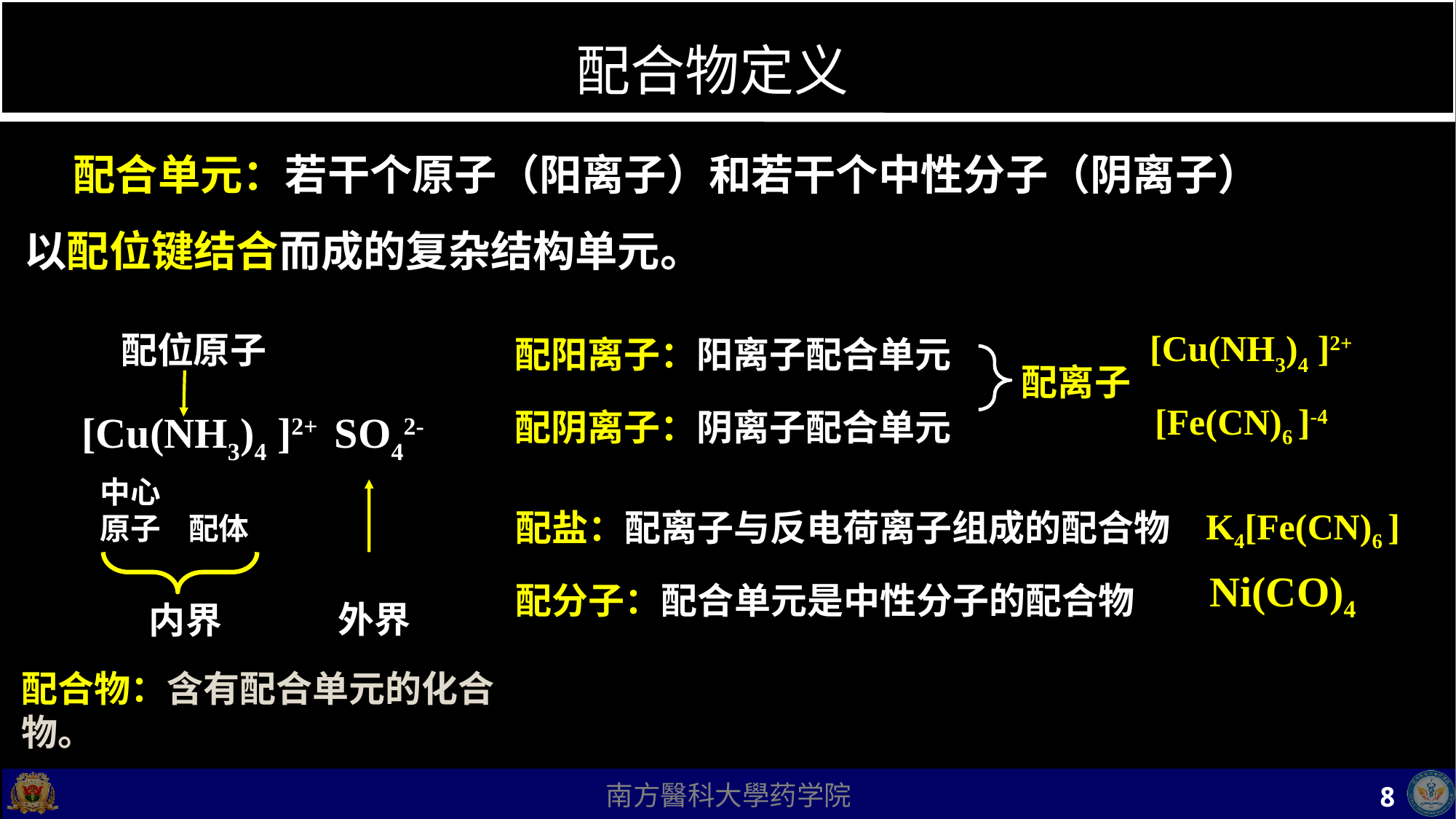

配合物定义
    配合单元：若干个原子（阳离子）和若干个中性分子（阴离子）以配位键结合而成的复杂结构单元。
配阳离子：阳离子配合单元
配阴离子：阴离子配合单元

配离子
[Cu(NH3)4 ]2+
[Fe(CN)6 ]-4
配位原子

[Cu(NH3)4 ]2+  SO42-
中心
原子    配体

外界
内界
配盐：配离子与反电荷离子组成的配合物
配分子：配合单元是中性分子的配合物
K4[Fe(CN)6 ]
Ni(CO)4
配合物：含有配合单元的化合物。
8